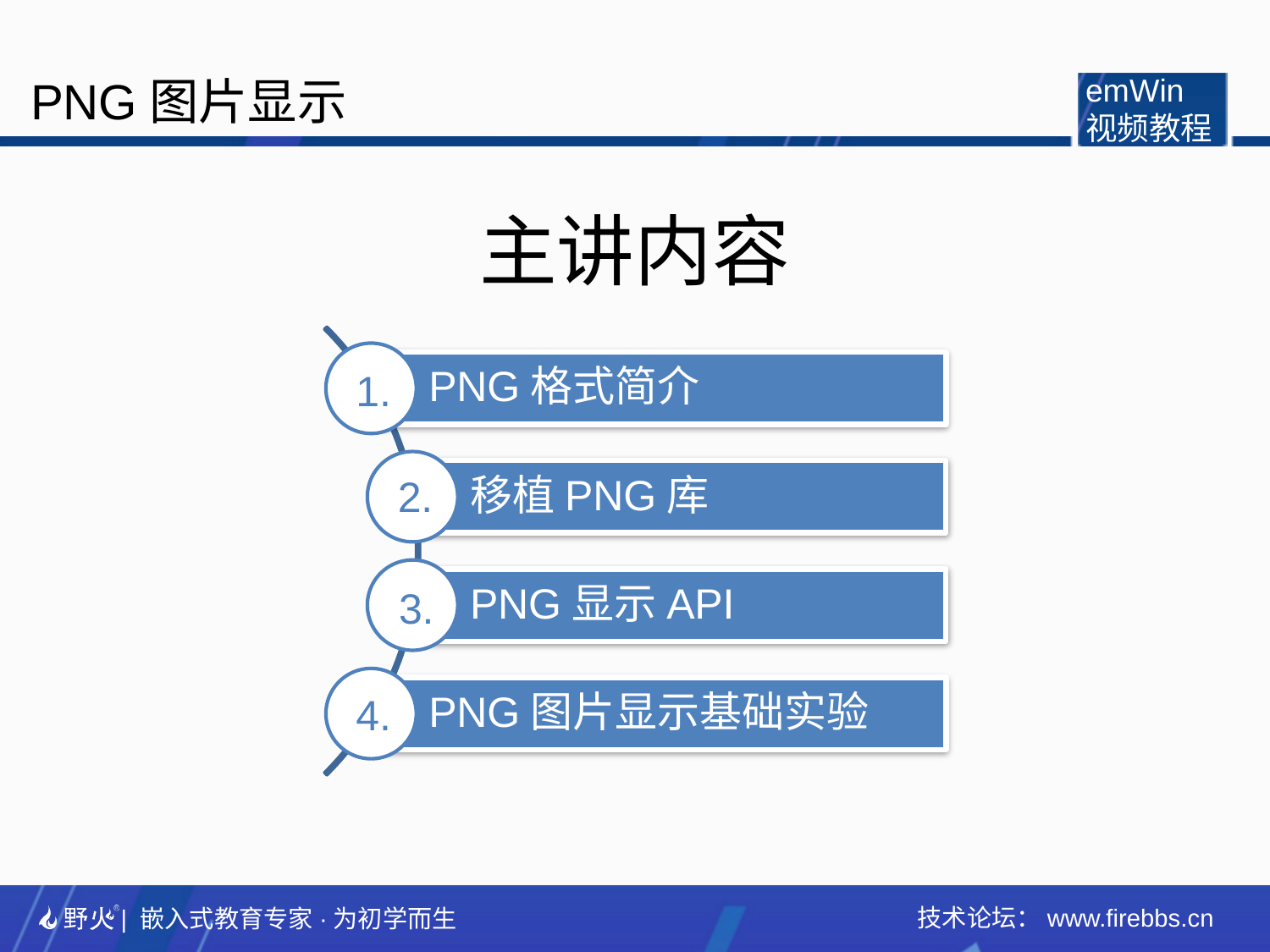

PNG图片显示
emWin
视频教程
主讲内容
PNG格式简介
移植PNG库
PNG显示API
PNG图片显示基础实验
1.
2.
3.
4.